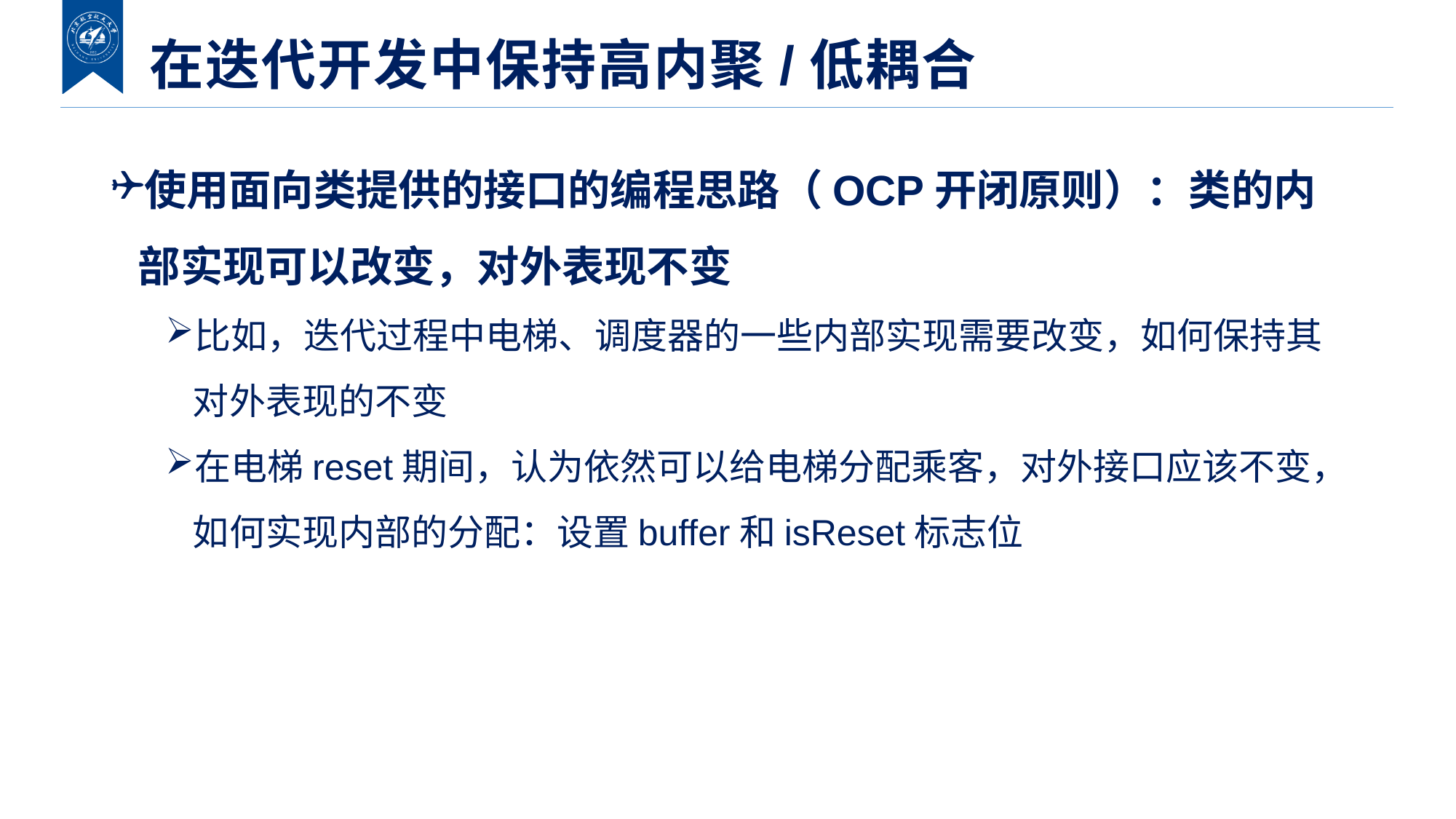

在迭代开发中保持高内聚/低耦合
使用面向类提供的接口的编程思路（OCP开闭原则）：类的内部实现可以改变，对外表现不变
比如，迭代过程中电梯、调度器的一些内部实现需要改变，如何保持其对外表现的不变
在电梯reset期间，认为依然可以给电梯分配乘客，对外接口应该不变，如何实现内部的分配：设置buffer和isReset标志位